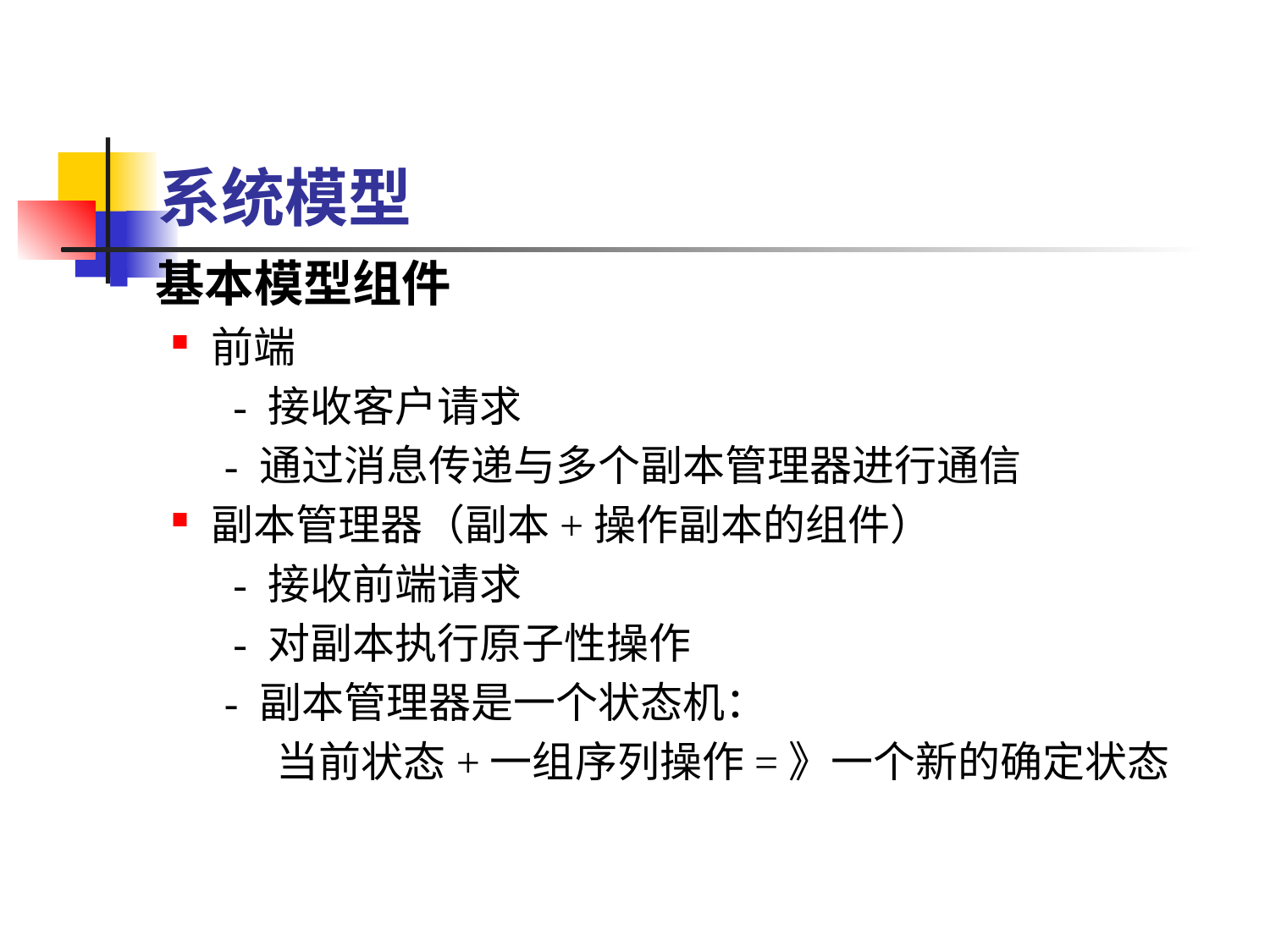

# 系统模型
基本模型组件
前端
　 - 接收客户请求
     - 通过消息传递与多个副本管理器进行通信
副本管理器（副本+操作副本的组件）
　 - 接收前端请求
　 - 对副本执行原子性操作
     - 副本管理器是一个状态机：
          当前状态+一组序列操作=》一个新的确定状态